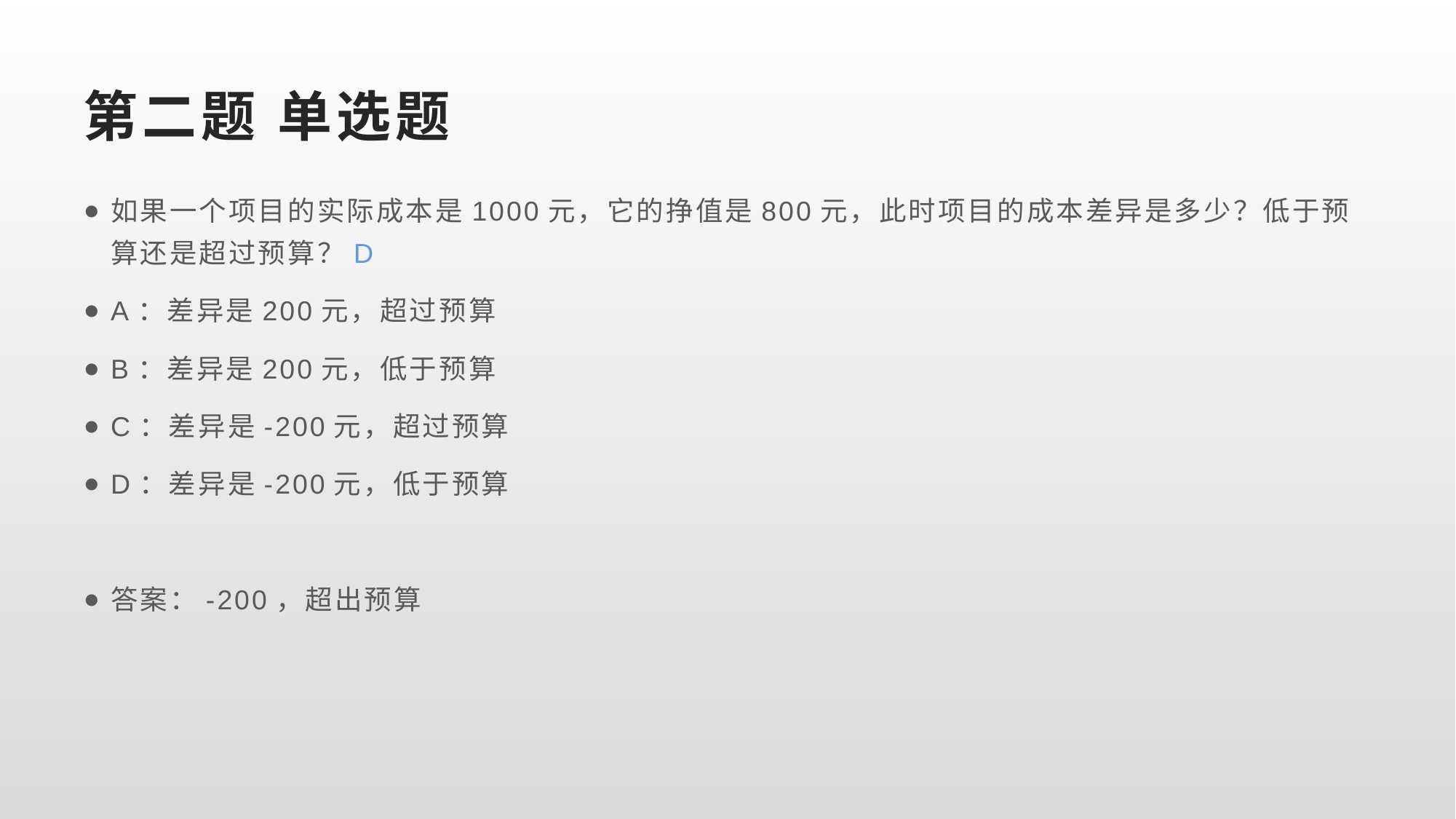

# 第二题 单选题
如果一个项目的实际成本是1000元，它的挣值是800元，此时项目的成本差异是多少？低于预算还是超过预算？D
A：差异是200元，超过预算
B：差异是200元，低于预算
C：差异是-200元，超过预算
D：差异是-200元，低于预算

答案：-200，超出预算